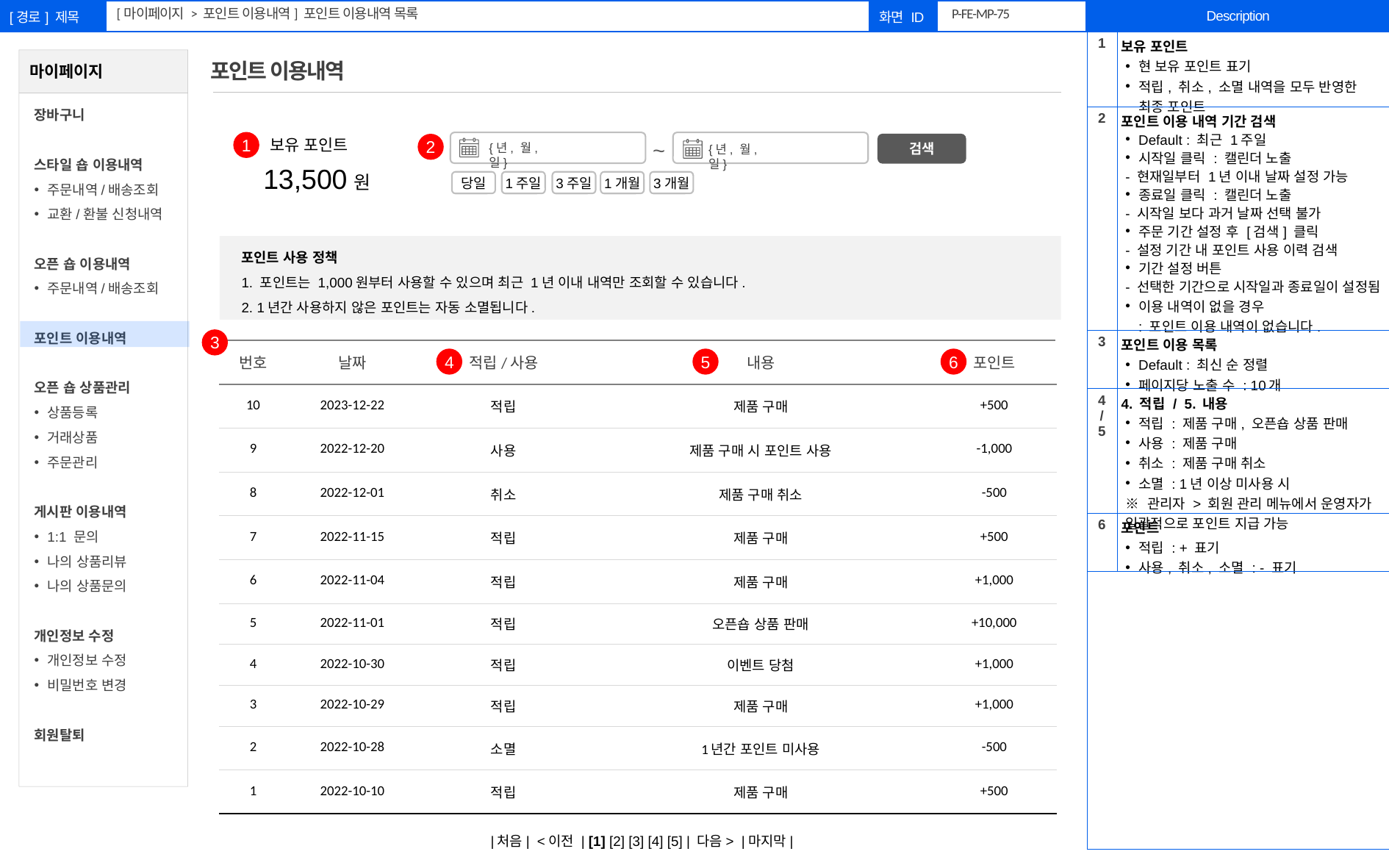

[마이페이지 > 포인트 이용내역] 포인트 이용내역 목록
# P-FE-MP-75
| 1 | 보유 포인트 현 보유 포인트 표기 적립, 취소, 소멸 내역을 모두 반영한 최종 포인트 |
| --- | --- |
| 2 | 포인트 이용 내역 기간 검색 Default : 최근 1주일 시작일 클릭 : 캘린더 노출 - 현재일부터 1년 이내 날짜 설정 가능 종료일 클릭 : 캘린더 노출 - 시작일 보다 과거 날짜 선택 불가 주문 기간 설정 후 [검색] 클릭 - 설정 기간 내 포인트 사용 이력 검색 기간 설정 버튼 - 선택한 기간으로 시작일과 종료일이 설정됨 이용 내역이 없을 경우 : 포인트 이용 내역이 없습니다. |
| 3 | 포인트 이용 목록 Default : 최신 순 정렬 페이지당 노출 수 : 10개 |
| 4 / 5 | 4. 적립 / 5. 내용 적립 : 제품 구매, 오픈숍 상품 판매 사용 : 제품 구매 취소 : 제품 구매 취소 소멸 : 1년 이상 미사용 시 ※ 관리자 > 회원 관리 메뉴에서 운영자가 일괄적으로 포인트 지급 가능 |
| 6 | 포인트 적립 : + 표기 사용, 취소, 소멸 : - 표기 |
|  |  |
포인트 이용내역
보유 포인트
~

검색
{년, 월, 일}
{년, 월, 일}

1
2
13,500원
당일
1주일
3주일
1개월
3개월
포인트 사용 정책
1. 포인트는 1,000원부터 사용할 수 있으며 최근 1년 이내 내역만 조회할 수 있습니다.
2. 1년간 사용하지 않은 포인트는 자동 소멸됩니다.

3
| 번호 | 날짜 | 적립/사용 | 내용 | 포인트 |
| --- | --- | --- | --- | --- |
| 10 | 2023-12-22 | 적립 | 제품 구매 | +500 |
| 9 | 2022-12-20 | 사용 | 제품 구매 시 포인트 사용 | -1,000 |
| 8 | 2022-12-01 | 취소 | 제품 구매 취소 | -500 |
| 7 | 2022-11-15 | 적립 | 제품 구매 | +500 |
| 6 | 2022-11-04 | 적립 | 제품 구매 | +1,000 |
| 5 | 2022-11-01 | 적립 | 오픈숍 상품 판매 | +10,000 |
| 4 | 2022-10-30 | 적립 | 이벤트 당첨 | +1,000 |
| 3 | 2022-10-29 | 적립 | 제품 구매 | +1,000 |
| 2 | 2022-10-28 | 소멸 | 1년간 포인트 미사용 | -500 |
| 1 | 2022-10-10 | 적립 | 제품 구매 | +500 |
4
5
6
|처음|  <이전 | [1] [2] [3] [4] [5] | 다음>  |마지막|